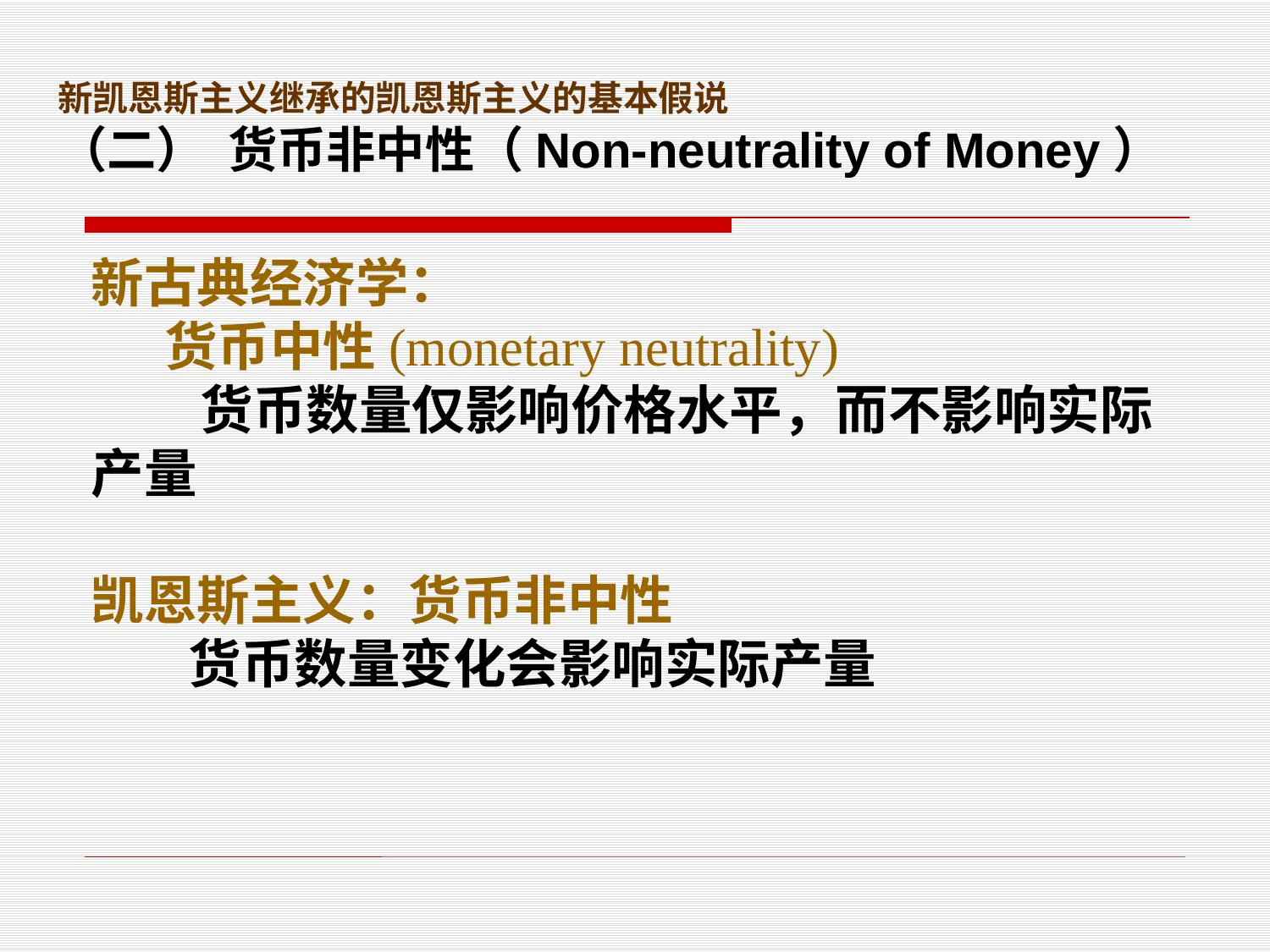

新古典经济学：
     货币中性(monetary neutrality)
        货币数量仅影响价格水平，而不影响实际产量

凯恩斯主义：货币非中性
       货币数量变化会影响实际产量

新凯恩斯主义继承的凯恩斯主义的基本假说
（二）  货币非中性（Non-neutrality of Money）